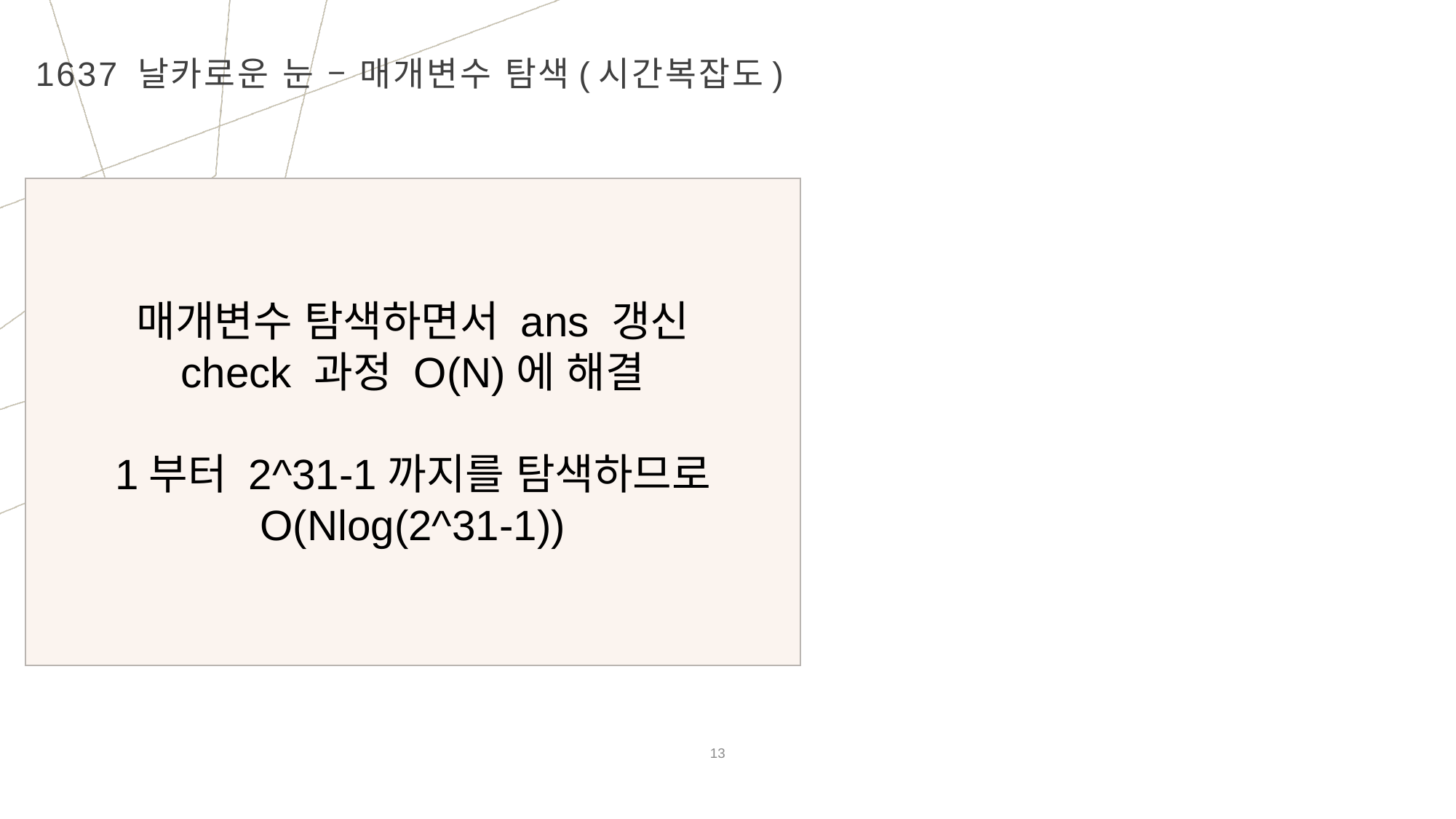

# 1637 날카로운 눈 – 매개변수 탐색(시간복잡도)
매개변수 탐색하면서 ans 갱신
check 과정 O(N)에 해결

1부터 2^31-1까지를 탐색하므로
O(Nlog(2^31-1))
13